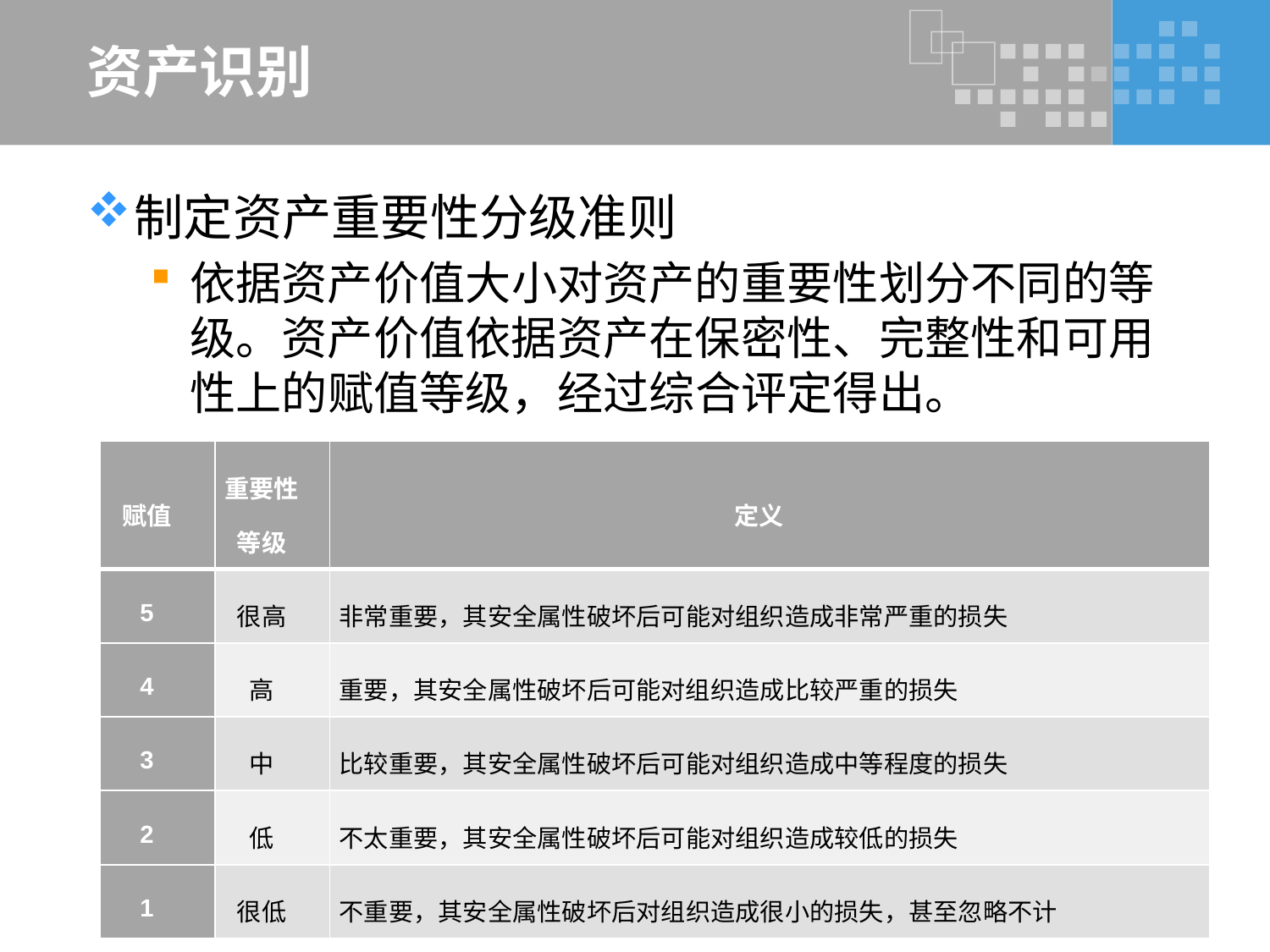

# 资产识别
制定资产重要性分级准则
依据资产价值大小对资产的重要性划分不同的等级。资产价值依据资产在保密性、完整性和可用性上的赋值等级，经过综合评定得出。
| 赋值 | 重要性等级 | 定义 |
| --- | --- | --- |
| 5 | 很高 | 非常重要，其安全属性破坏后可能对组织造成非常严重的损失 |
| 4 | 高 | 重要，其安全属性破坏后可能对组织造成比较严重的损失 |
| 3 | 中 | 比较重要，其安全属性破坏后可能对组织造成中等程度的损失 |
| 2 | 低 | 不太重要，其安全属性破坏后可能对组织造成较低的损失 |
| 1 | 很低 | 不重要，其安全属性破坏后对组织造成很小的损失，甚至忽略不计 |
45